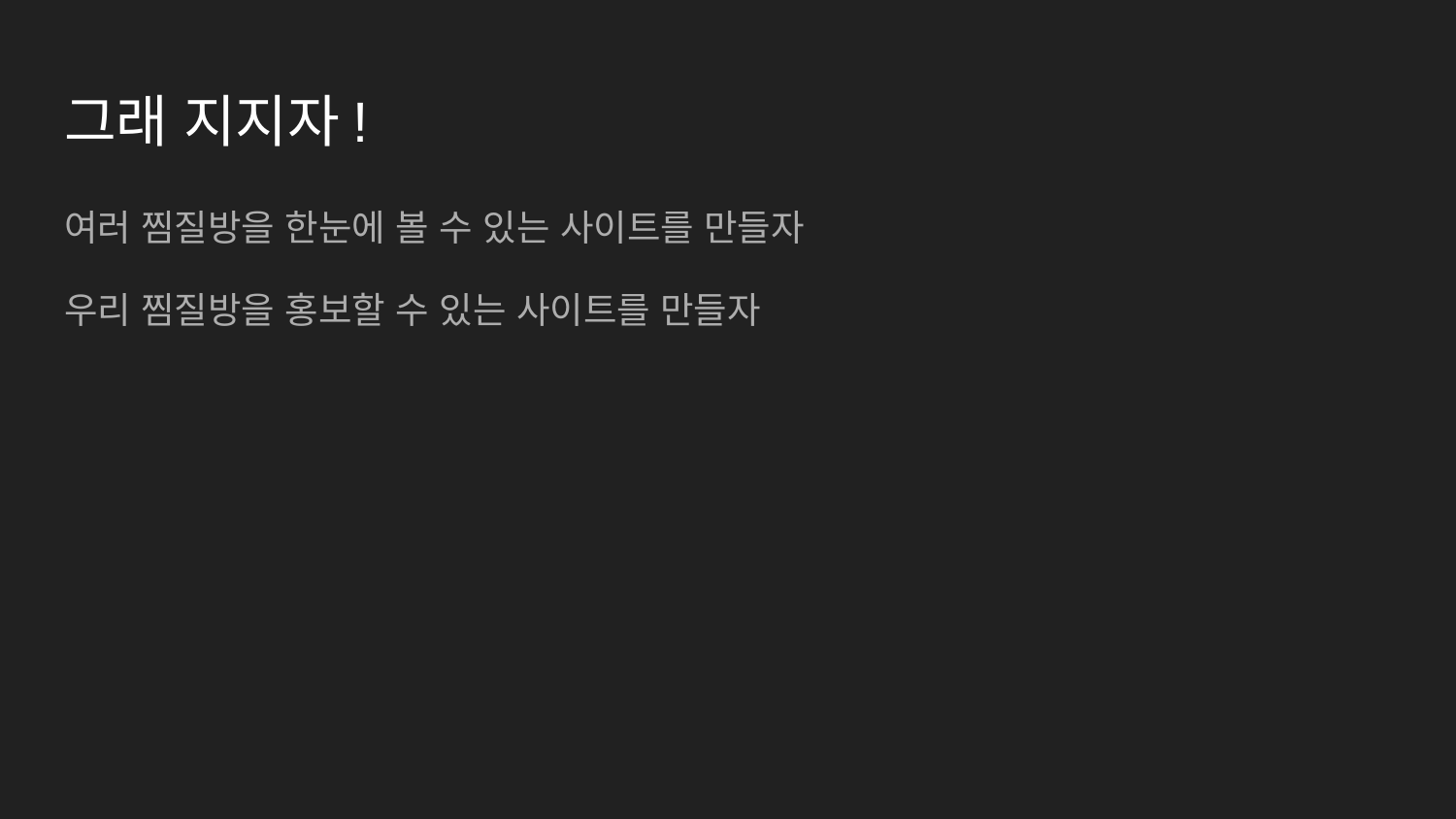

# 그래 지지자!
여러 찜질방을 한눈에 볼 수 있는 사이트를 만들자
우리 찜질방을 홍보할 수 있는 사이트를 만들자